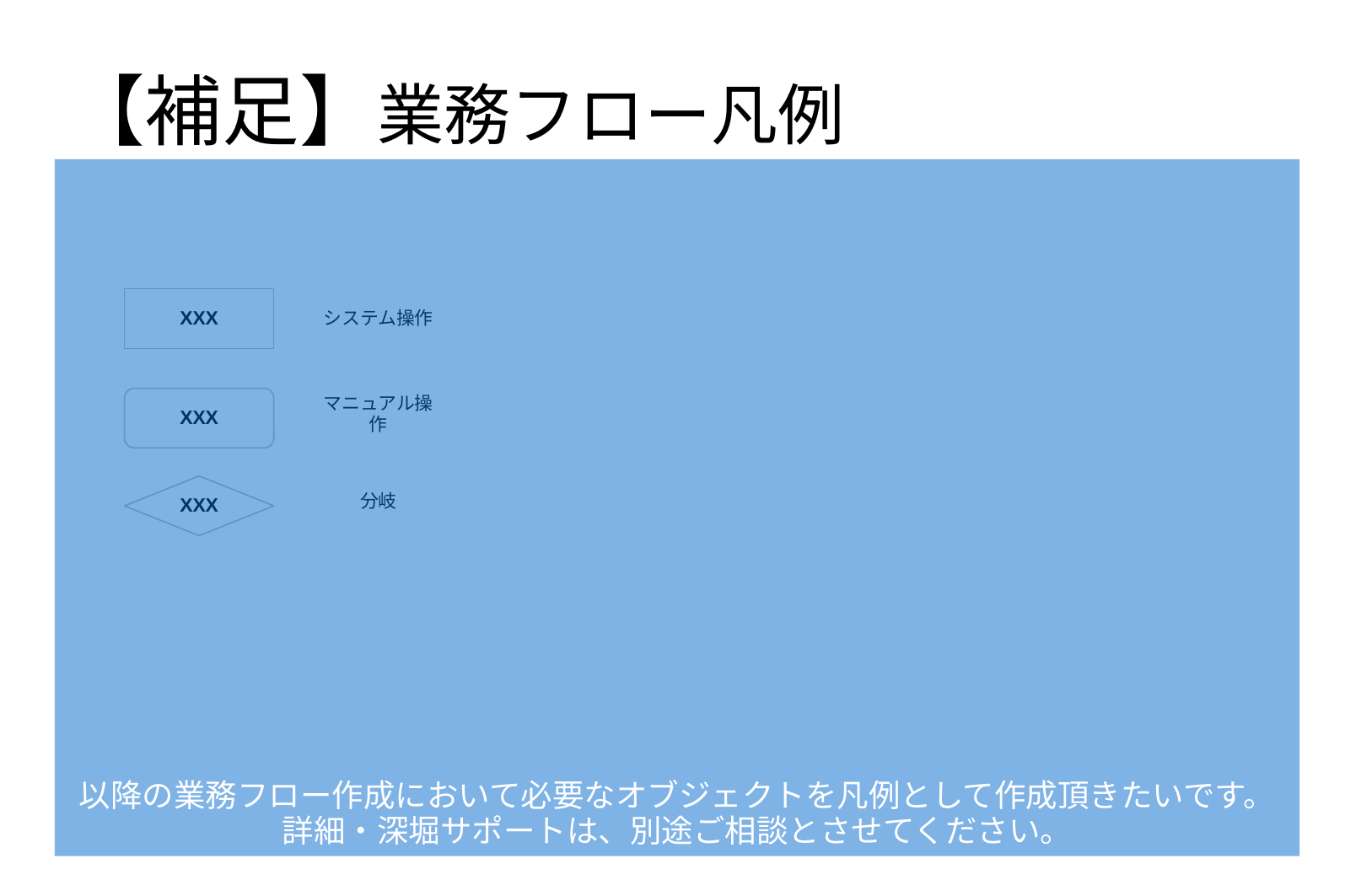

# 【補足】業務フロー凡例
以降の業務フロー作成において必要なオブジェクトを凡例として作成頂きたいです。
詳細・深堀サポートは、別途ご相談とさせてください。
XXX
システム操作
XXX
マニュアル操作
XXX
分岐